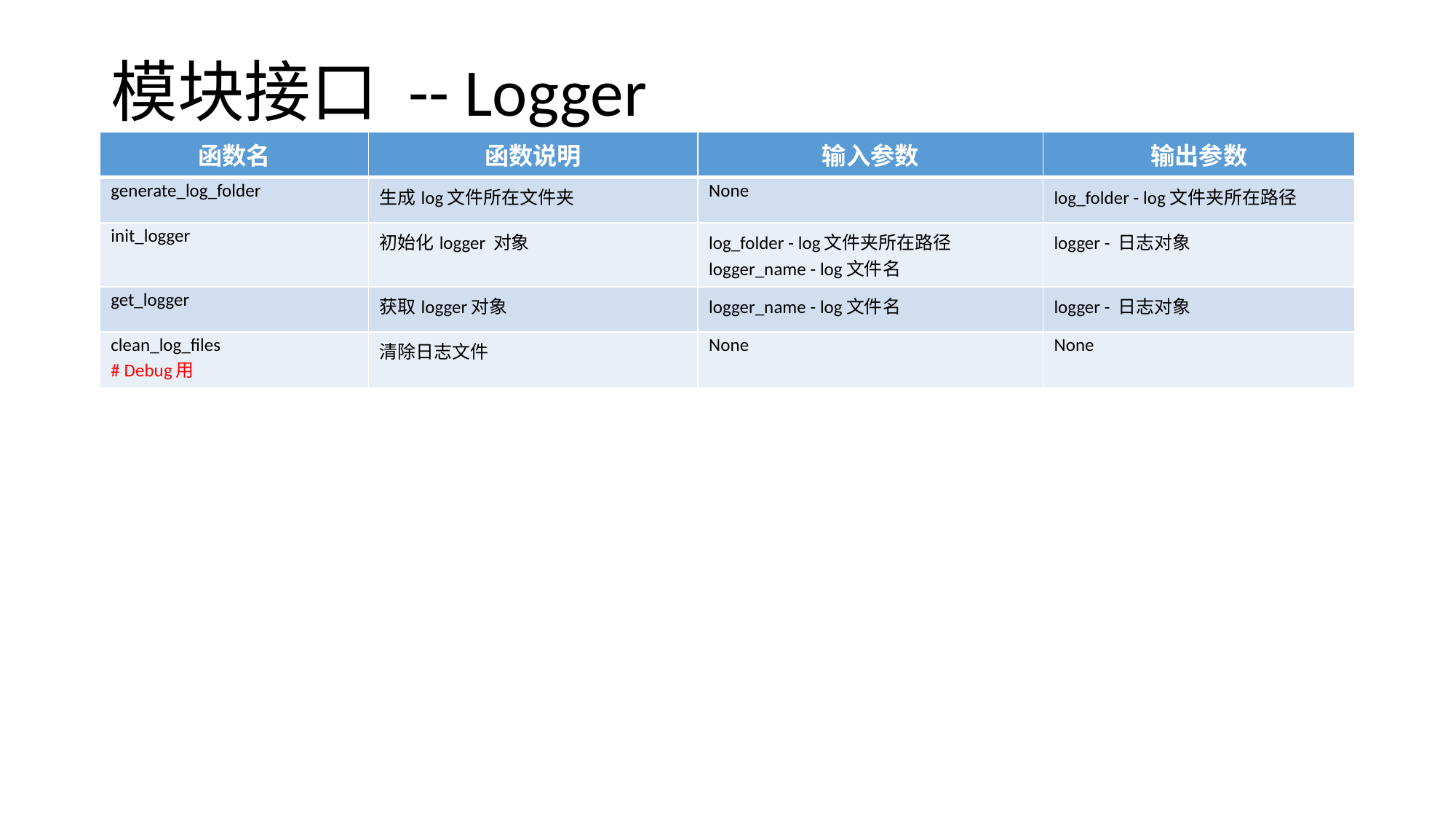

# 模块接口 -- Logger
| 函数名 | 函数说明 | 输入参数 | 输出参数 |
| --- | --- | --- | --- |
| generate\_log\_folder | 生成log文件所在文件夹 | None | log\_folder - log文件夹所在路径 |
| init\_logger | 初始化logger 对象 | log\_folder - log文件夹所在路径 logger\_name - log文件名 | logger - 日志对象 |
| get\_logger | 获取logger对象 | logger\_name - log文件名 | logger - 日志对象 |
| clean\_log\_files # Debug用 | 清除日志文件 | None | None |